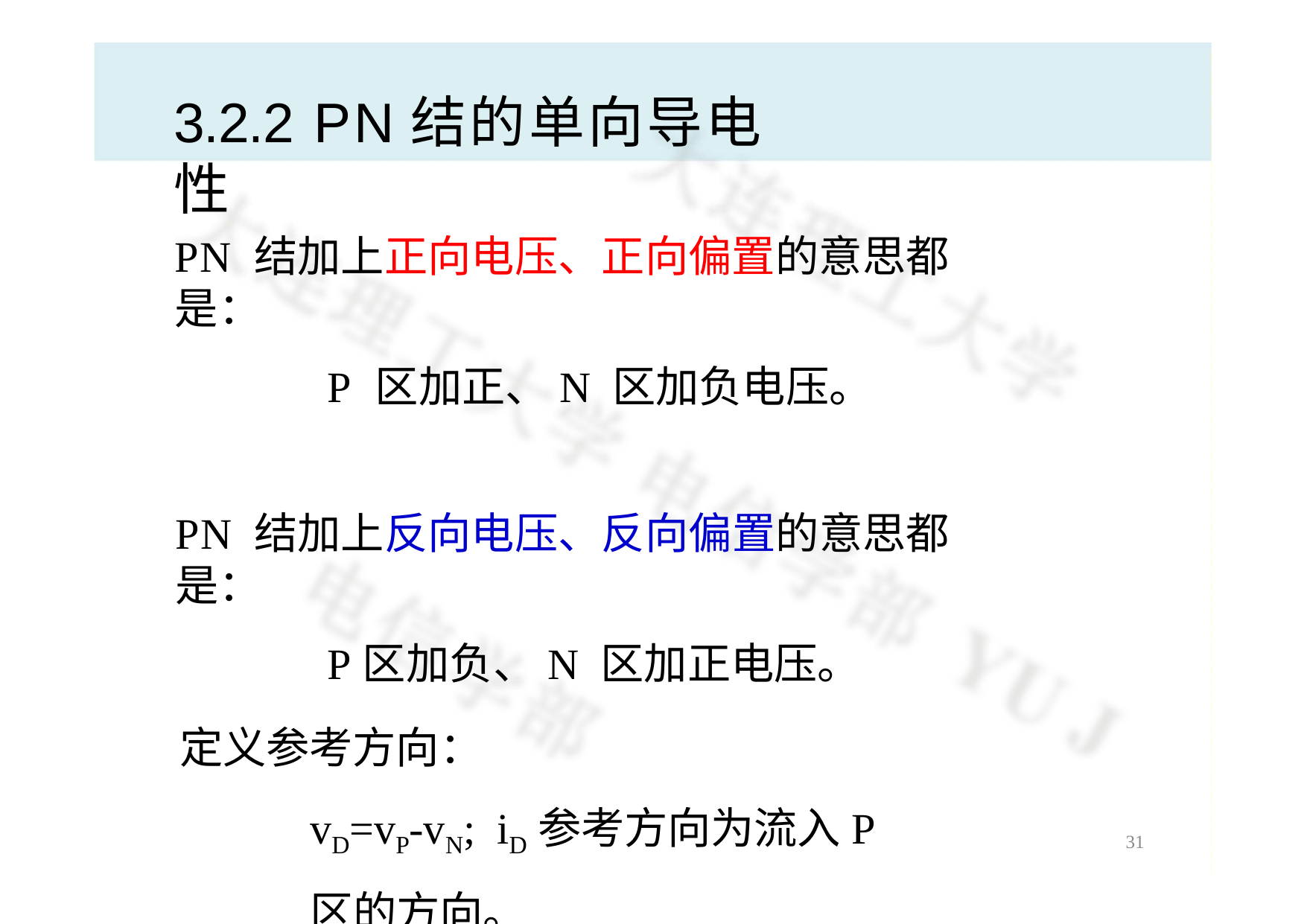

# 3.2.2 PN结的单向导电性
PN 结加上正向电压、正向偏置的意思都是：
P 区加正、N 区加负电压。

PN 结加上反向电压、反向偏置的意思都是：
P区加负、N 区加正电压。
定义参考方向：
vD=vP-vN;  iD参考方向为流入P区的方向。
31